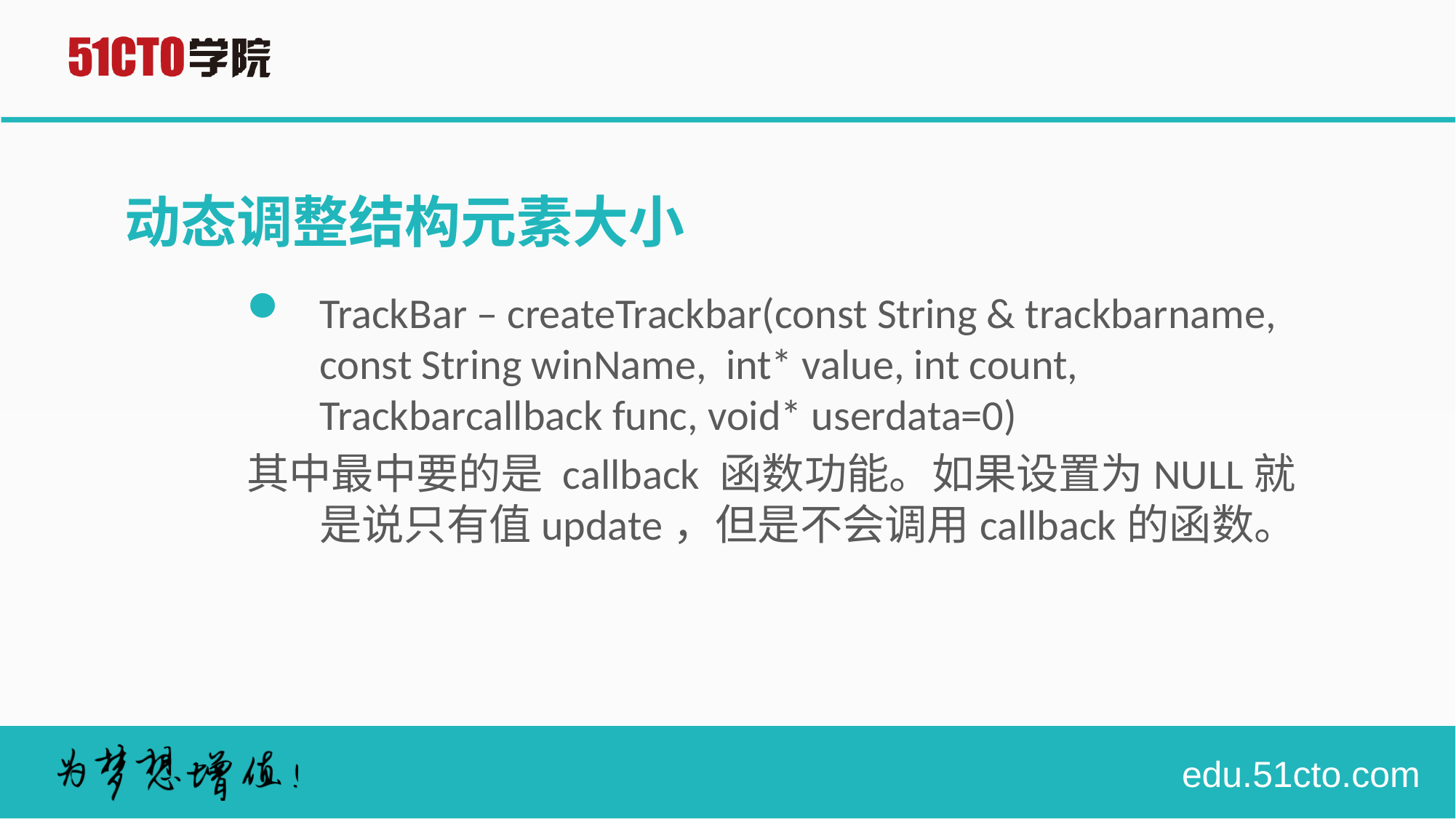

# 动态调整结构元素大小
TrackBar – createTrackbar(const String & trackbarname, const String winName,  int* value, int count, Trackbarcallback func, void* userdata=0)
其中最中要的是 callback 函数功能。如果设置为NULL就是说只有值update，但是不会调用callback的函数。